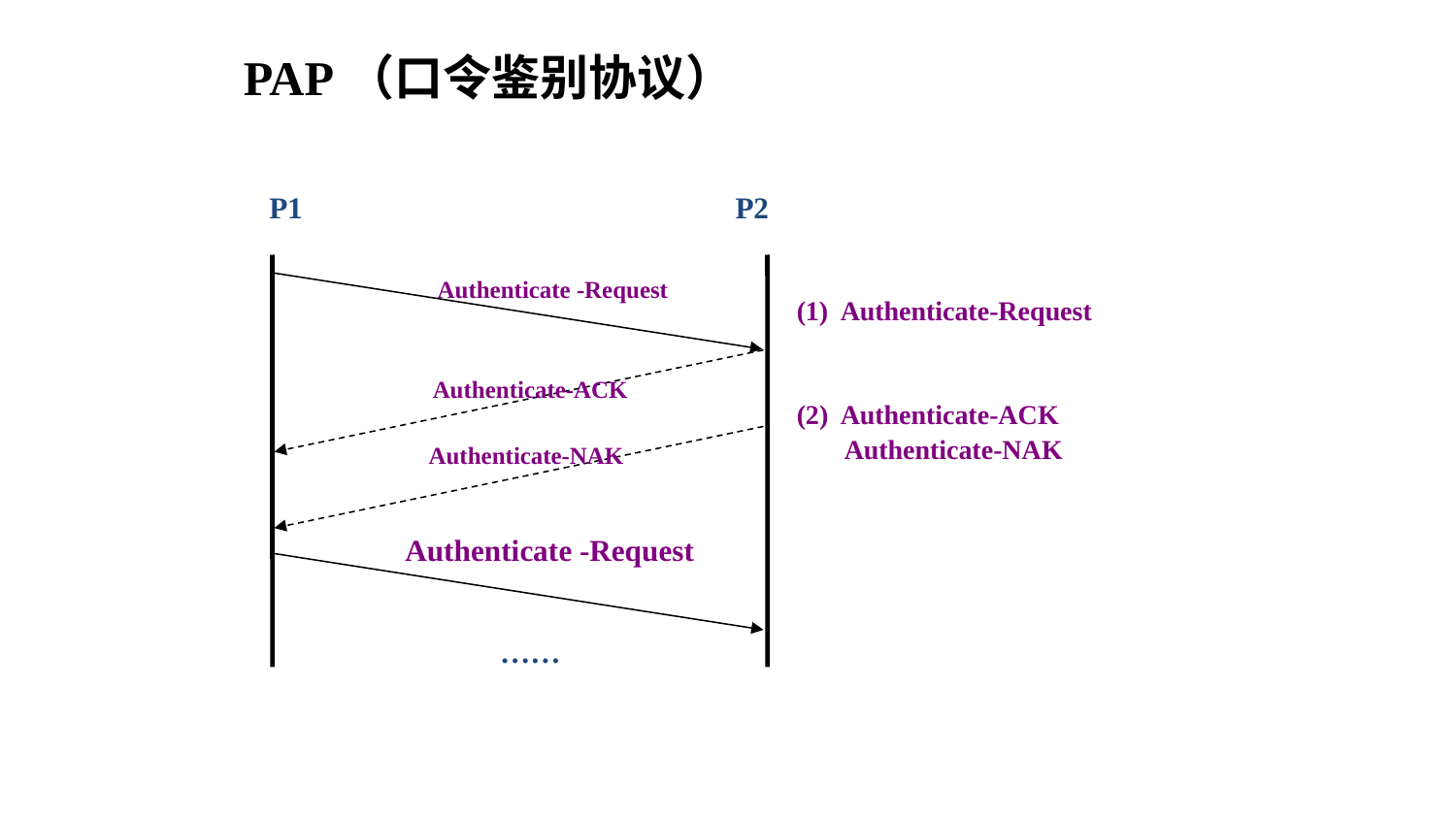

PAP（口令鉴别协议）
P1
P2

Authenticate -Request

(1)  Authenticate-Request

Authenticate-ACK
(2)  Authenticate-ACK
       Authenticate-NAK

Authenticate-NAK
Authenticate -Request

……